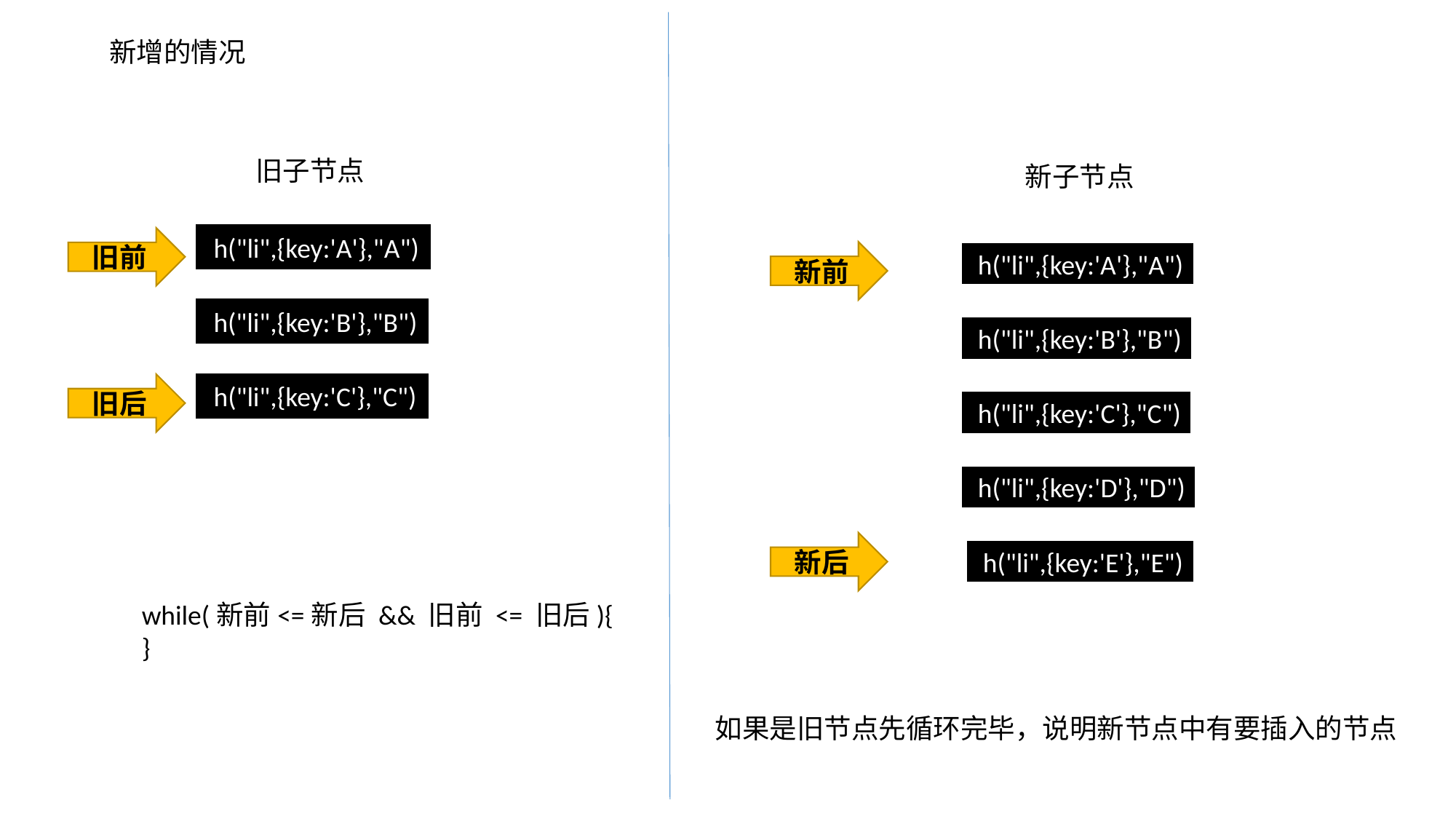

新增的情况

旧子节点

新子节点
 h("li",{key:'A'},"A")
旧前
新前
 h("li",{key:'A'},"A")
 h("li",{key:'B'},"B")
 h("li",{key:'B'},"B")
旧后
 h("li",{key:'C'},"C")
 h("li",{key:'C'},"C")
 h("li",{key:'D'},"D")
新后
 h("li",{key:'E'},"E")
while(新前<=新后 && 旧前 <= 旧后){
}
如果是旧节点先循环完毕，说明新节点中有要插入的节点